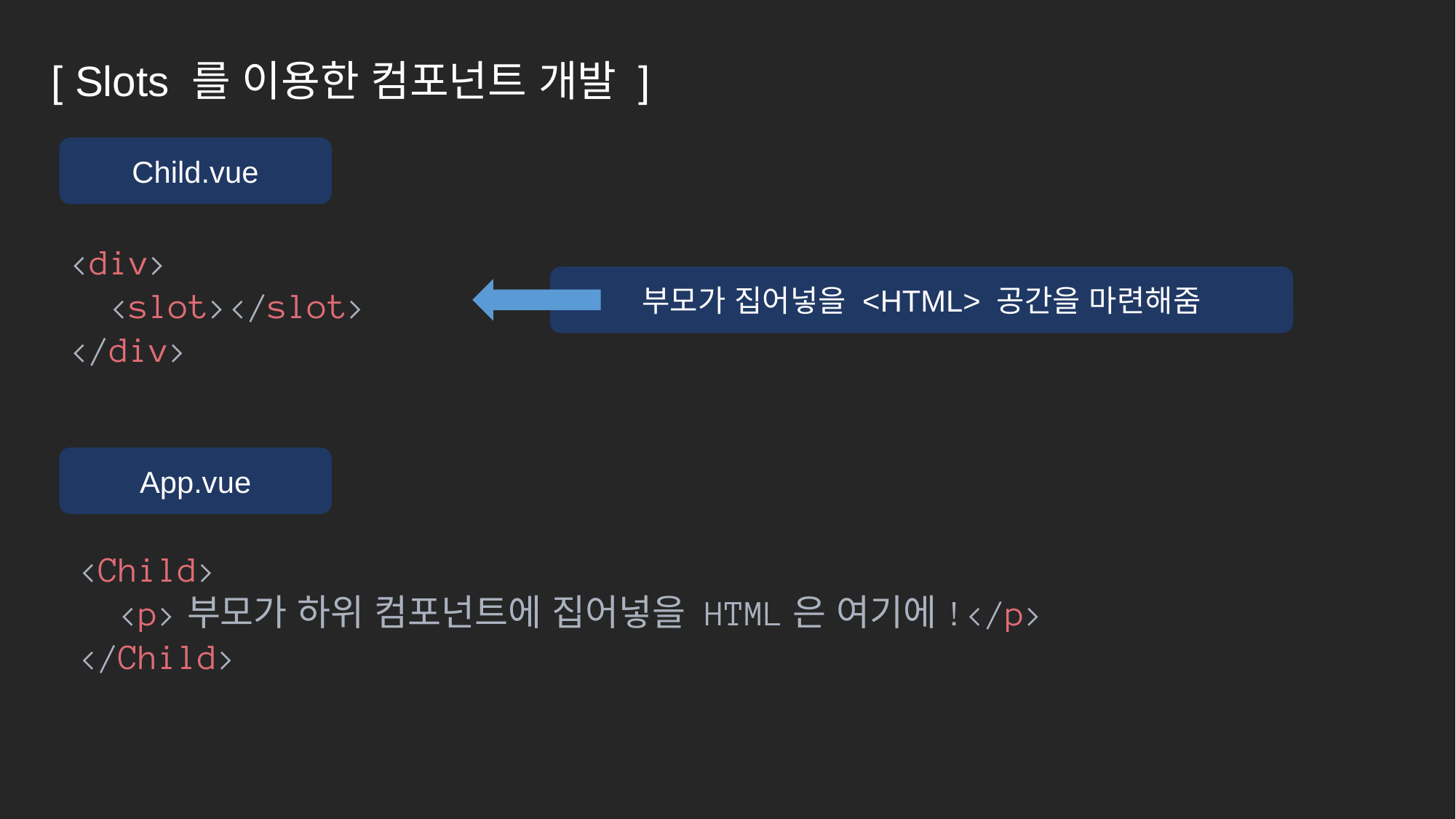

[ Slots 를 이용한 컴포넌트 개발 ]
Child.vue
<div>
  <slot></slot>
</div>
부모가 집어넣을 <HTML> 공간을 마련해줌

App.vue
<Child>
  <p>부모가 하위 컴포넌트에 집어넣을 HTML은 여기에!</p>
</Child>